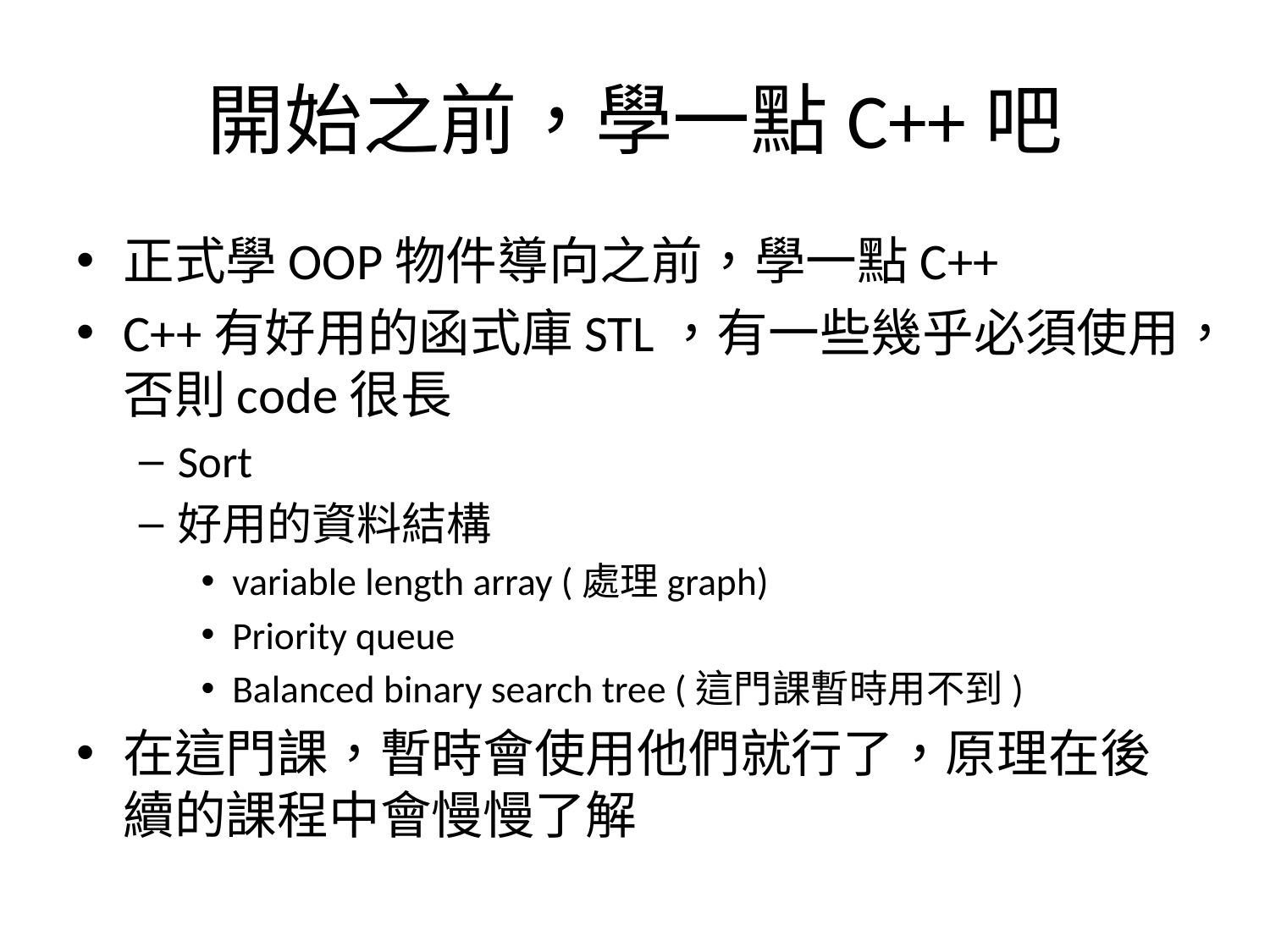

# 開始之前，學一點C++吧
正式學OOP物件導向之前，學一點C++
C++有好用的函式庫STL，有一些幾乎必須使用，否則code很長
Sort
好用的資料結構
variable length array (處理graph)
Priority queue
Balanced binary search tree (這門課暫時用不到)
在這門課，暫時會使用他們就行了，原理在後續的課程中會慢慢了解